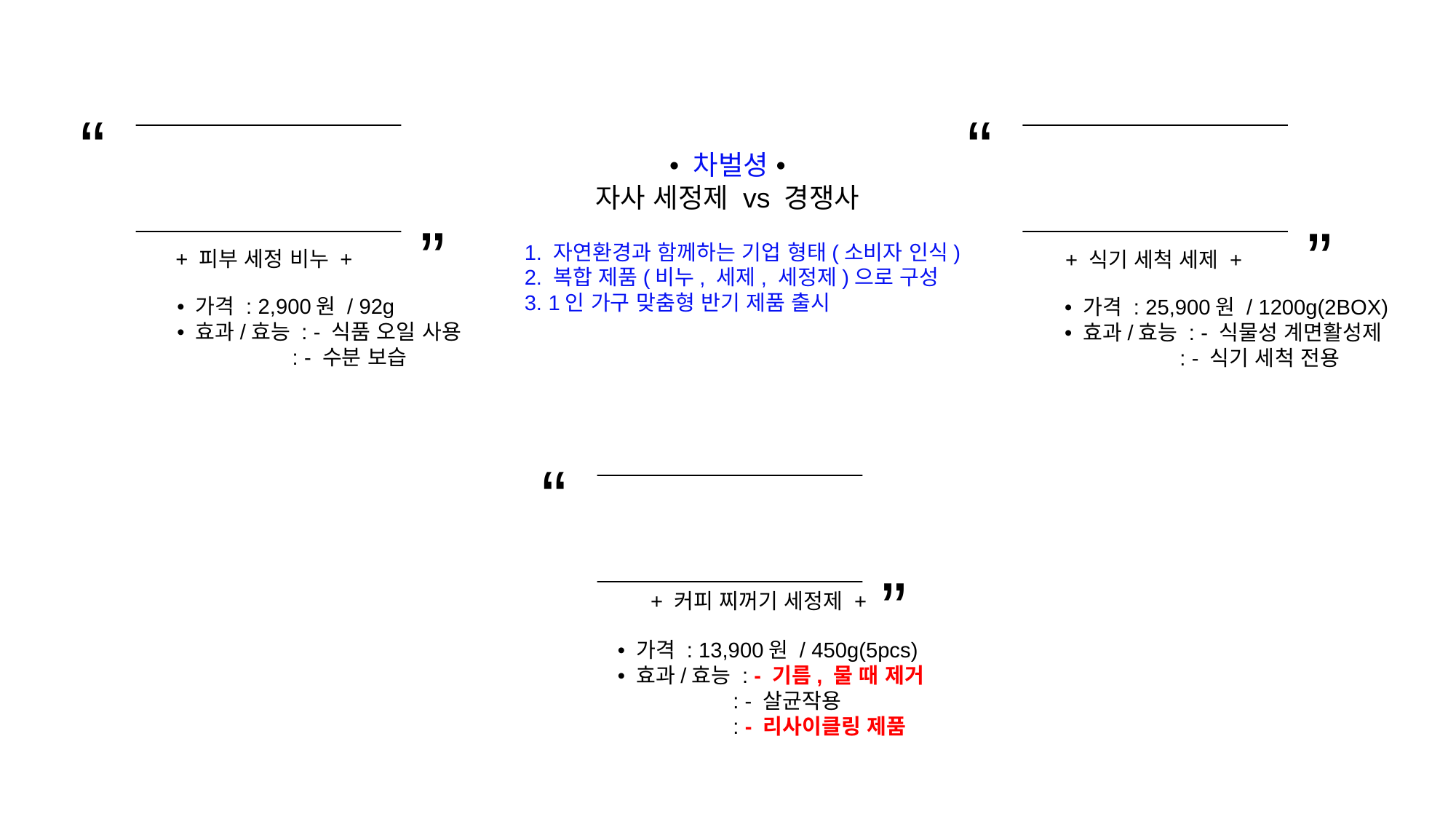

“

“

 ”

 ”
UGLY SOAP
프로쉬
• 차벌셩 •
자사 세정제 vs 경쟁사

     1. 자연환경과 함께하는 기업 형태(소비자 인식)
     2. 복합 제품(비누, 세제, 세정제)으로 구성
     3. 1인 가구 맞춤형 반기 제품 출시
+ 피부 세정 비누 +
+ 식기 세척 세제 +
• 가격 : 2,900원 / 92g
• 효과/효능 : - 식품 오일 사용
	 : - 수분 보습
• 가격 : 25,900원 / 1200g(2BOX)
• 효과/효능 : - 식물성 계면활성제
	 : - 식기 세척 전용
“

 ”
자사(오올블루)
+ 커피 찌꺼기 세정제 +
• 가격 : 13,900원 / 450g(5pcs)
• 효과/효능 : - 기름, 물 때 제거
	 : - 살균작용
	 : - 리사이클링 제품